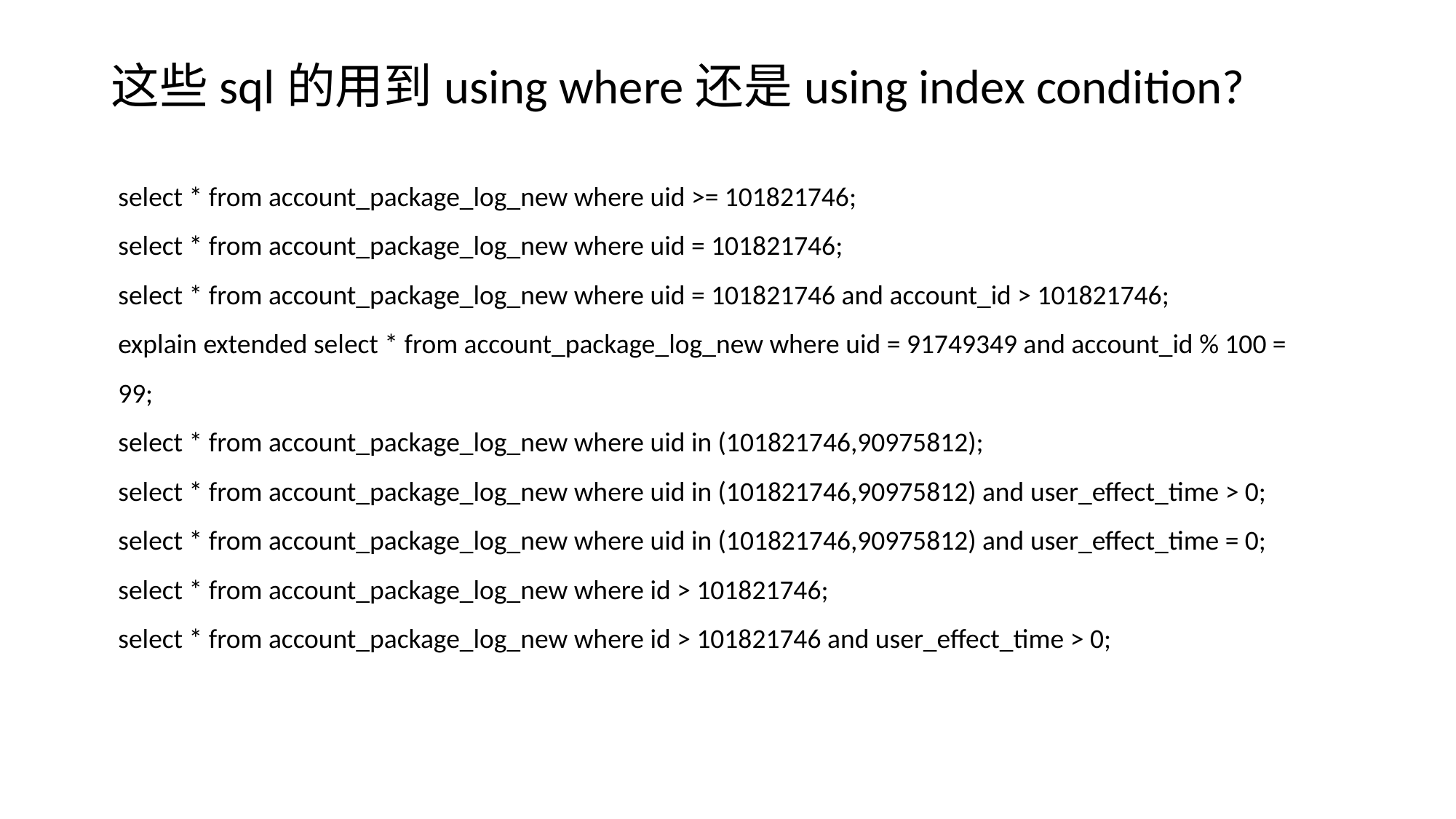

# 这些sql的用到using where还是using index condition?
select * from account_package_log_new where uid >= 101821746;
select * from account_package_log_new where uid = 101821746;
select * from account_package_log_new where uid = 101821746 and account_id > 101821746;
explain extended select * from account_package_log_new where uid = 91749349 and account_id % 100 = 99;
select * from account_package_log_new where uid in (101821746,90975812);
select * from account_package_log_new where uid in (101821746,90975812) and user_effect_time > 0;
select * from account_package_log_new where uid in (101821746,90975812) and user_effect_time = 0;
select * from account_package_log_new where id > 101821746;
select * from account_package_log_new where id > 101821746 and user_effect_time > 0;